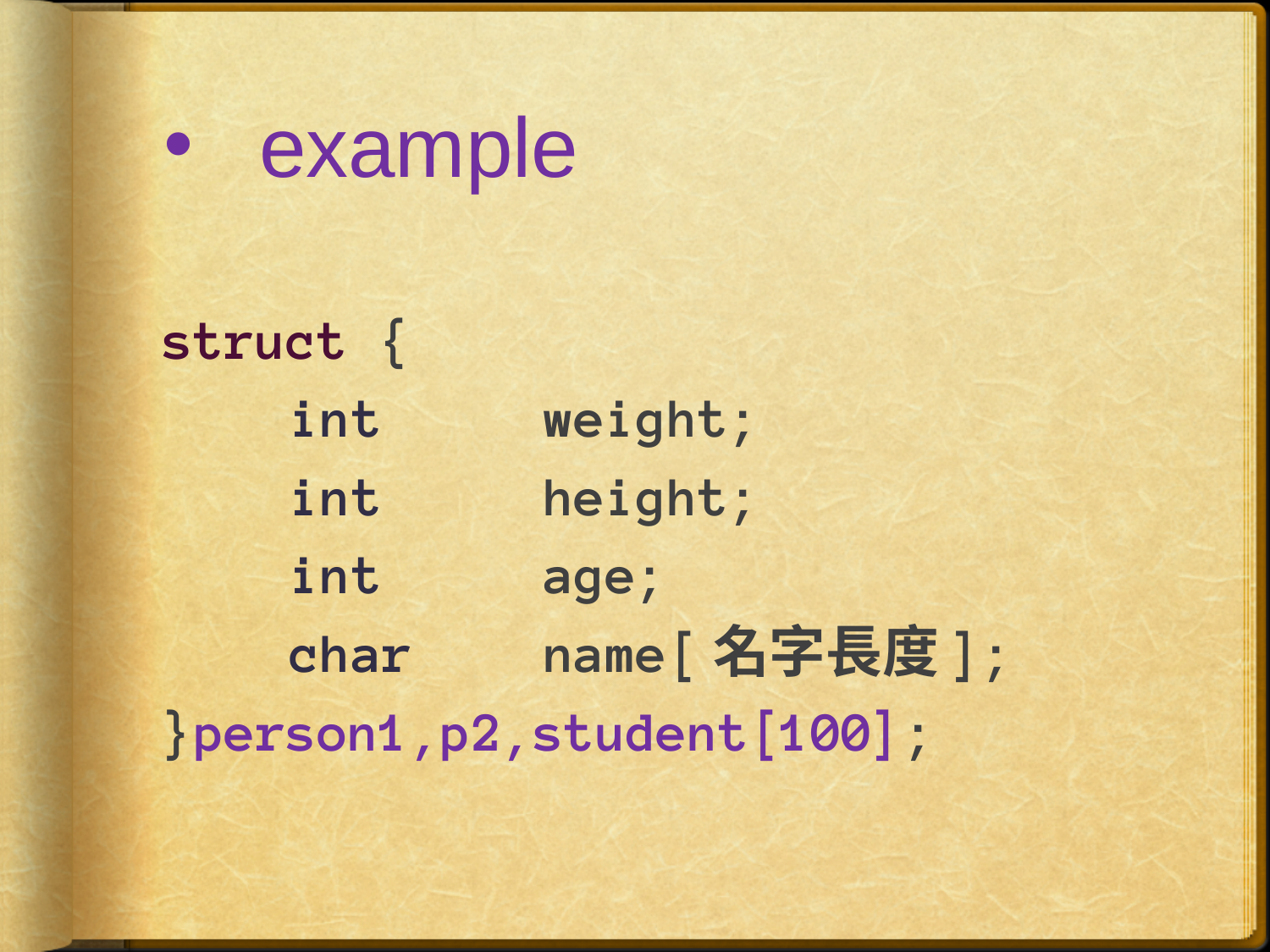

# example
struct {
	int		weight;
	int		height;
	int		age;
	char		name[名字長度];
}person1,p2,student[100];